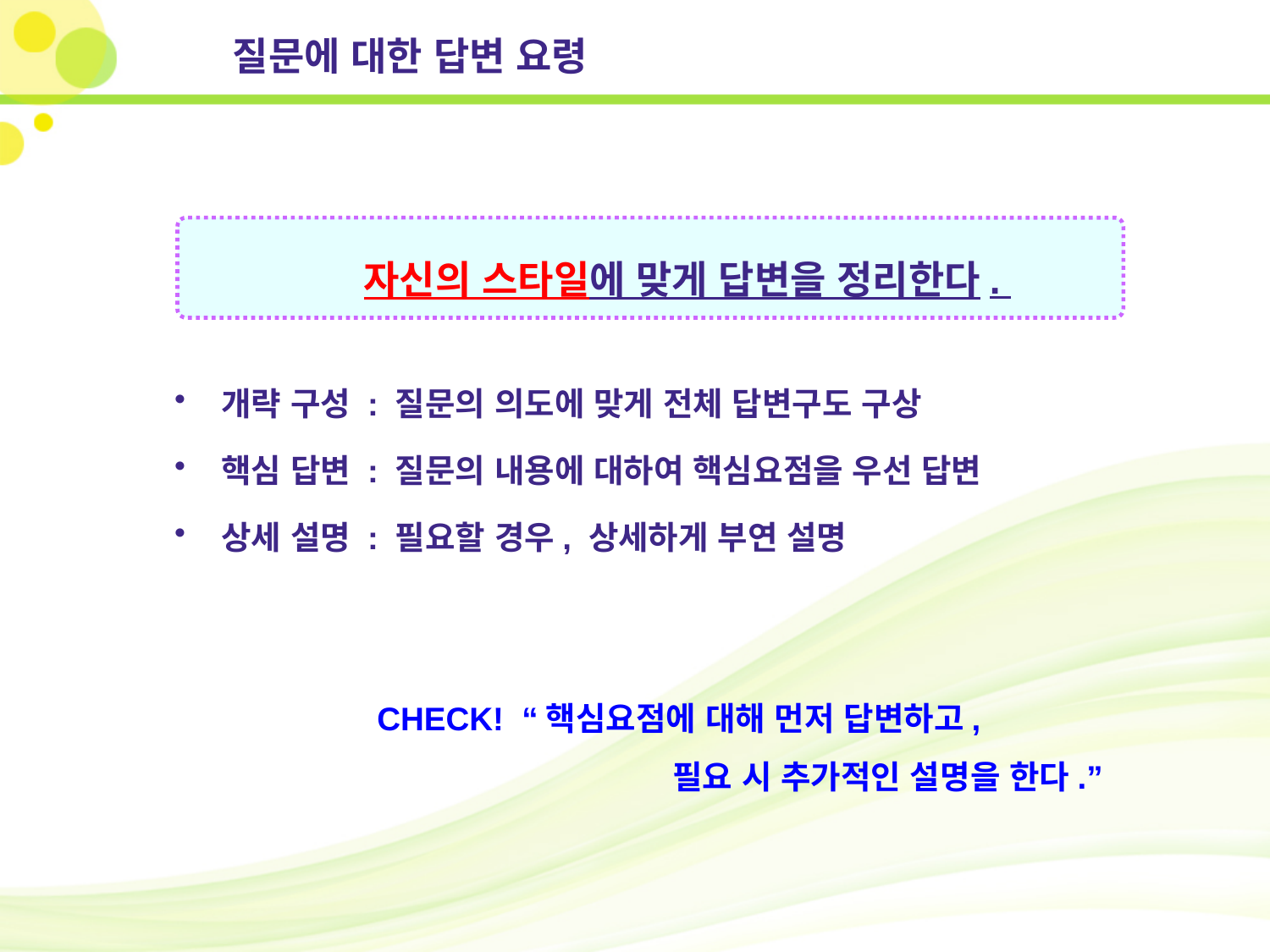

질문에 대한 답변 요령
     자신의 스타일에 맞게 답변을 정리한다.
 개략 구성 : 질문의 의도에 맞게 전체 답변구도 구상
 핵심 답변 : 질문의 내용에 대하여 핵심요점을 우선 답변
 상세 설명 : 필요할 경우, 상세하게 부연 설명
CHECK!  “핵심요점에 대해 먼저 답변하고,
                                            필요 시 추가적인 설명을 한다.”